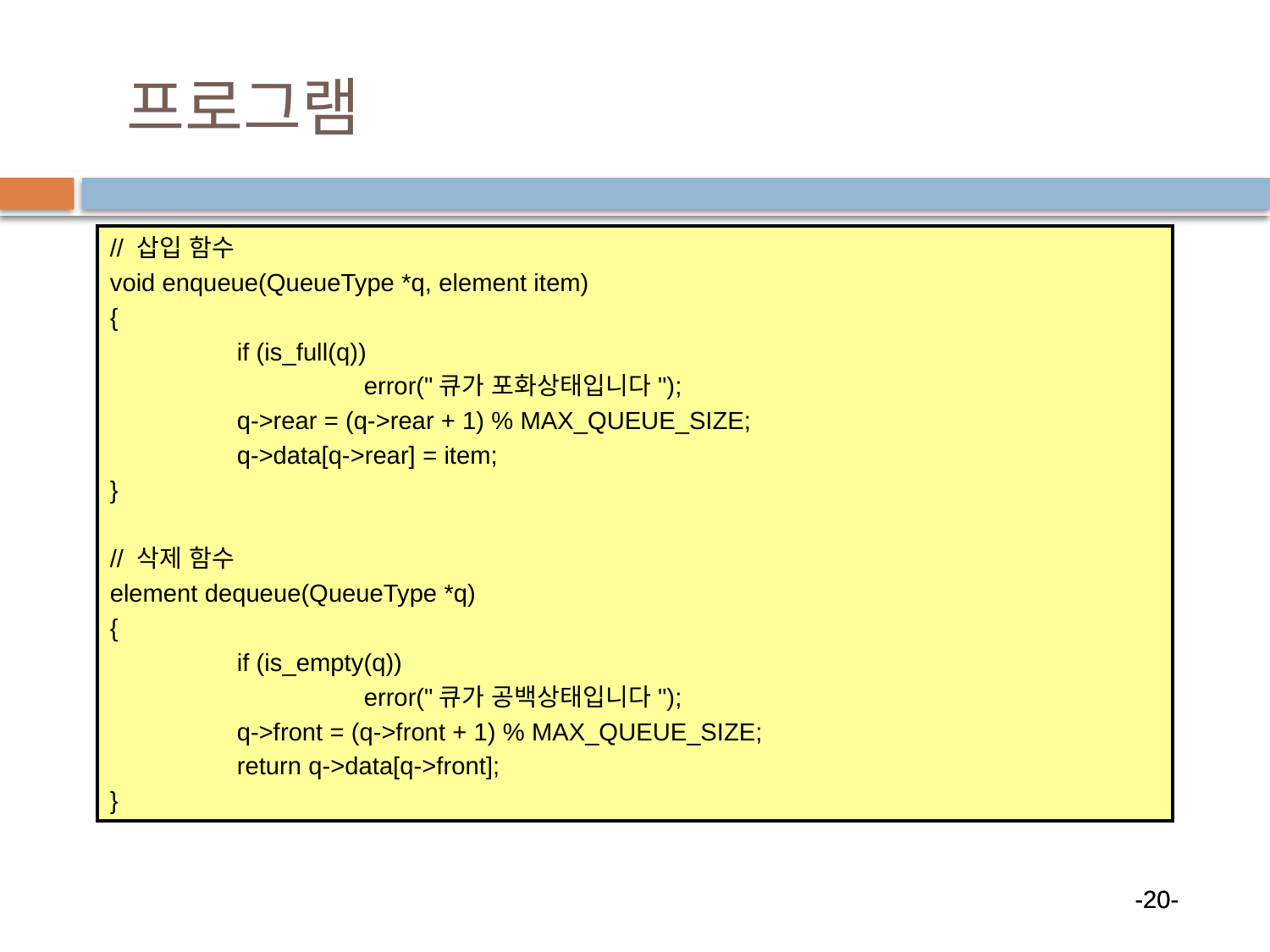

# 프로그램
// 삽입 함수
void enqueue(QueueType *q, element item)
{
	if (is_full(q))
		error("큐가 포화상태입니다");
	q->rear = (q->rear + 1) % MAX_QUEUE_SIZE;
	q->data[q->rear] = item;
}

// 삭제 함수
element dequeue(QueueType *q)
{
	if (is_empty(q))
		error("큐가 공백상태입니다");
	q->front = (q->front + 1) % MAX_QUEUE_SIZE;
	return q->data[q->front];
}